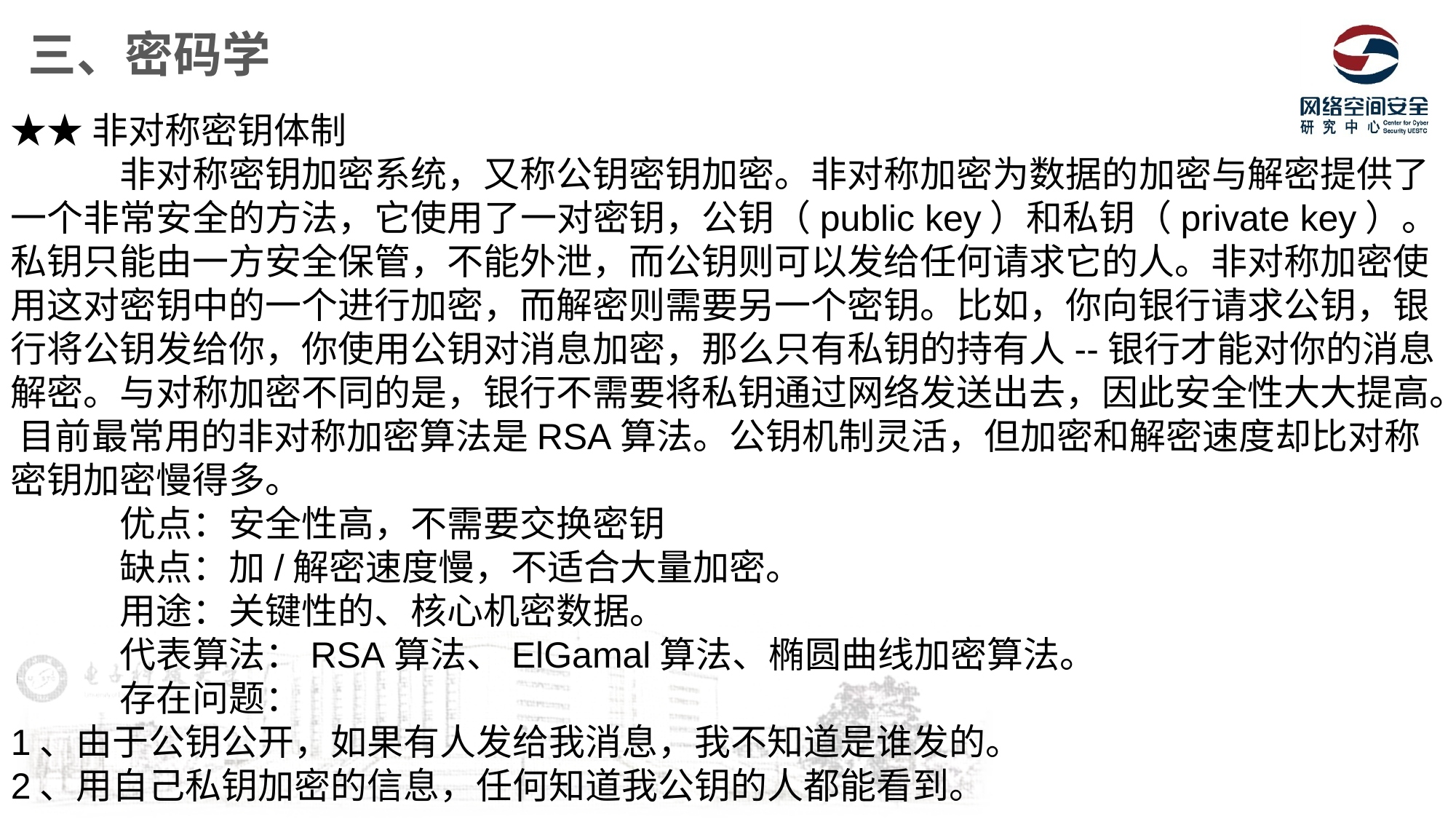

三、密码学
★★非对称密钥体制
	非对称密钥加密系统，又称公钥密钥加密。非对称加密为数据的加密与解密提供了一个非常安全的方法，它使用了一对密钥，公钥（public key）和私钥（private key）。私钥只能由一方安全保管，不能外泄，而公钥则可以发给任何请求它的人。非对称加密使用这对密钥中的一个进行加密，而解密则需要另一个密钥。比如，你向银行请求公钥，银行将公钥发给你，你使用公钥对消息加密，那么只有私钥的持有人--银行才能对你的消息解密。与对称加密不同的是，银行不需要将私钥通过网络发送出去，因此安全性大大提高。 目前最常用的非对称加密算法是RSA算法。公钥机制灵活，但加密和解密速度却比对称密钥加密慢得多。
	优点：安全性高，不需要交换密钥
	缺点：加/解密速度慢，不适合大量加密。
	用途：关键性的、核心机密数据。
	代表算法：RSA算法、ElGamal算法、椭圆曲线加密算法。
	存在问题：
1、由于公钥公开，如果有人发给我消息，我不知道是谁发的。
2、用自己私钥加密的信息，任何知道我公钥的人都能看到。